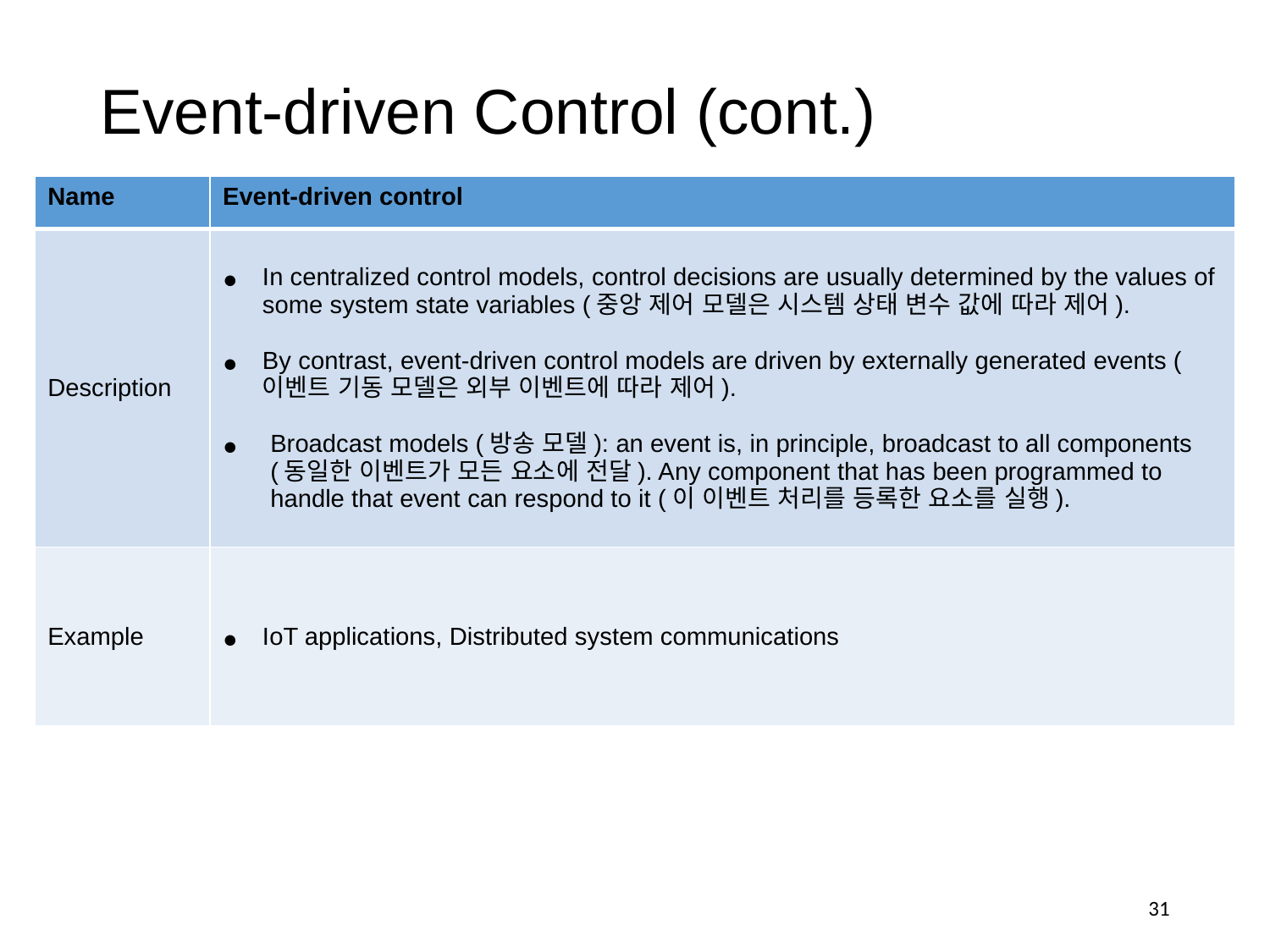

# Event-driven Control (cont.)
| Name | Event-driven control |
| --- | --- |
| Description | In centralized control models, control decisions are usually determined by the values of some system state variables (중앙 제어 모델은 시스템 상태 변수 값에 따라 제어). By contrast, event-driven control models are driven by externally generated events (이벤트 기동 모델은 외부 이벤트에 따라 제어). Broadcast models (방송 모델): an event is, in principle, broadcast to all components (동일한 이벤트가 모든 요소에 전달). Any component that has been programmed to handle that event can respond to it (이 이벤트 처리를 등록한 요소를 실행). |
| Example | IoT applications, Distributed system communications |

31